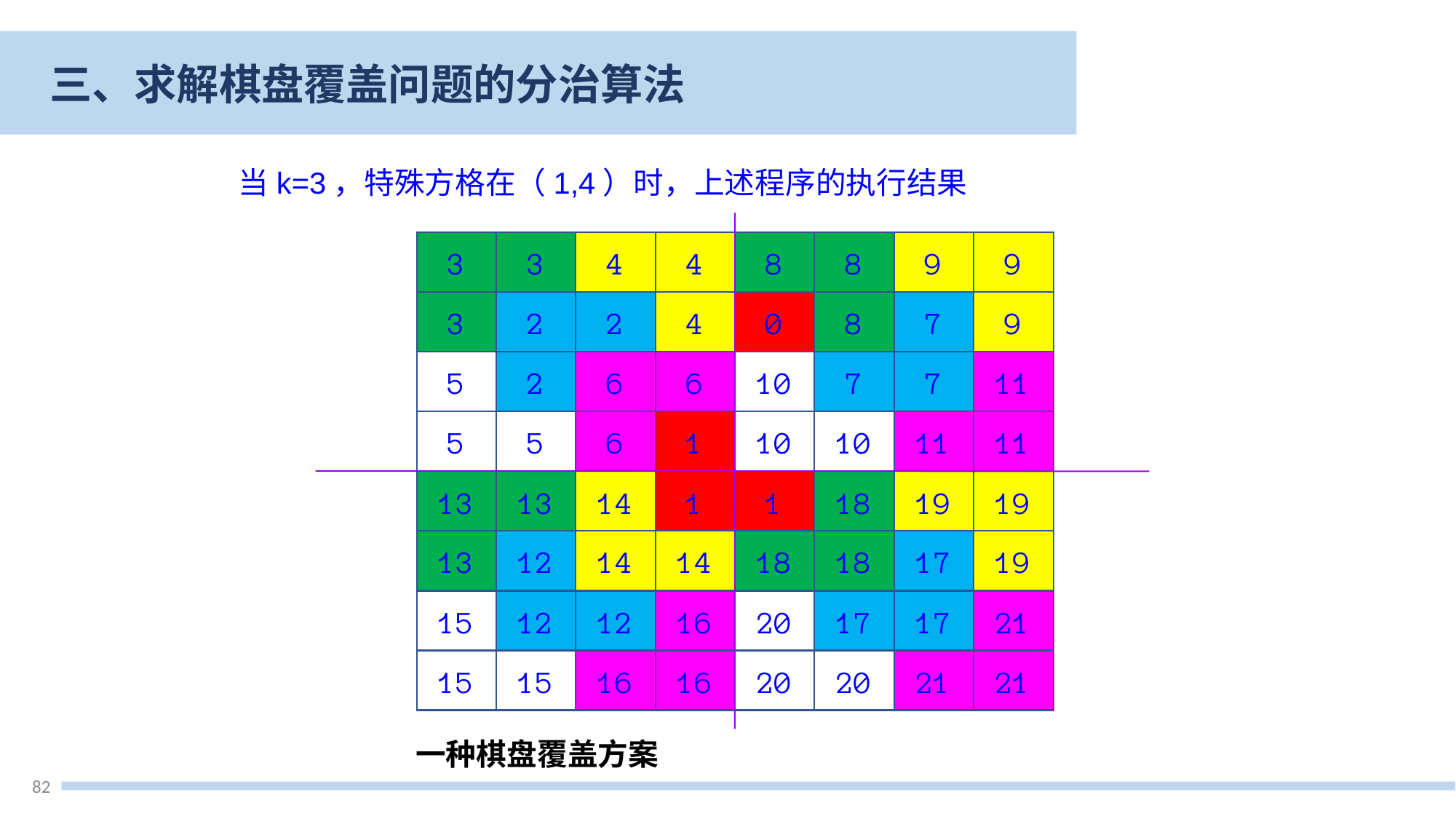

三、求解棋盘覆盖问题的分治算法
当k=3，特殊方格在（1,4）时，上述程序的执行结果

3
3
3

4
4
4

8
8
8

9
9
9

0

2
2
2
7
7
7

5
5
5

6
6
6

10
10
10

11
11
11

1
1
1

13
13
13

14
14
14

18
18
18

19
19
19

12
12
12
17
17
17

15
15
15

16
16
16

20
20
20

21
21
21

一种棋盘覆盖方案
82